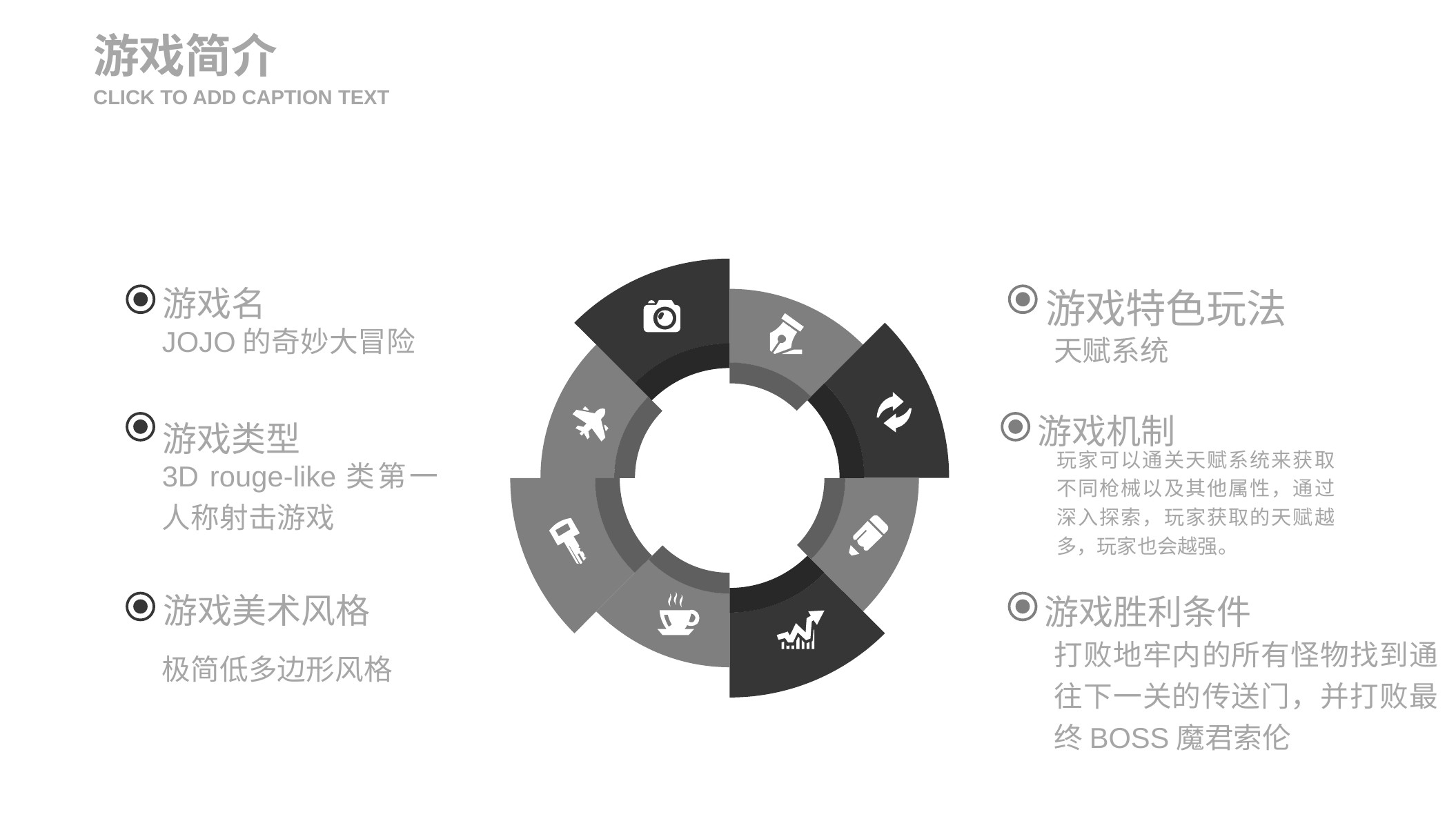

游戏简介
CLICK TO ADD CAPTION TEXT

游戏特色玩法
天赋系统
游戏名
JOJO的奇妙大冒险

游戏机制
玩家可以通关天赋系统来获取不同枪械以及其他属性，通过深入探索，玩家获取的天赋越多，玩家也会越强。
游戏类型
3D rouge-like类第一人称射击游戏

游戏美术风格
极简低多边形风格
游戏胜利条件
打败地牢内的所有怪物找到通往下一关的传送门，并打败最终BOSS魔君索伦